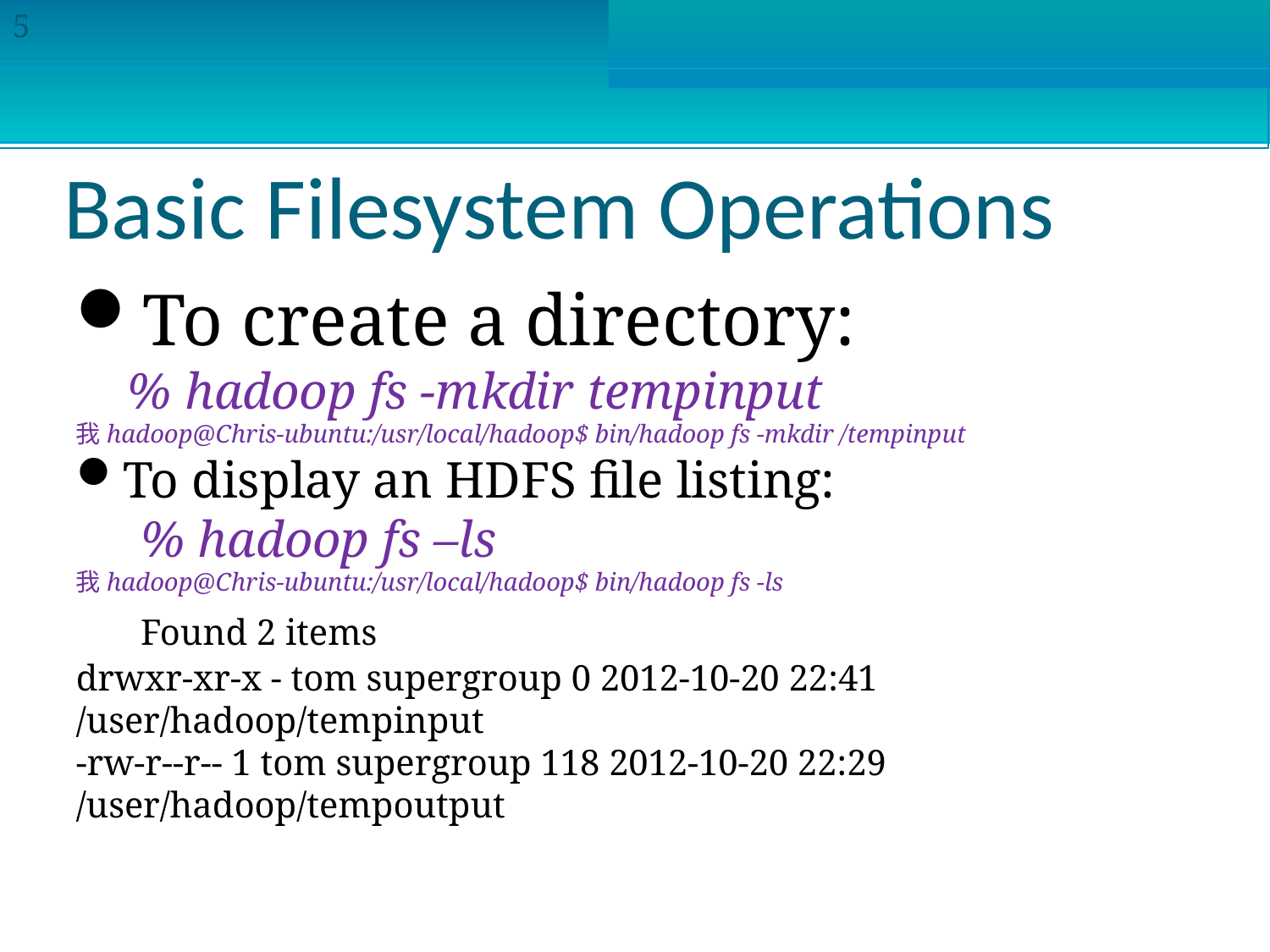

5
Basic Filesystem Operations
To create a directory:
    % hadoop fs -mkdir tempinput
我hadoop@Chris-ubuntu:/usr/local/hadoop$ bin/hadoop fs -mkdir /tempinput
To display an HDFS file listing:
     % hadoop fs –ls
我hadoop@Chris-ubuntu:/usr/local/hadoop$ bin/hadoop fs -ls
     Found 2 items
drwxr-xr-x - tom supergroup 0 2012-10-20 22:41 /user/hadoop/tempinput
-rw-r--r-- 1 tom supergroup 118 2012-10-20 22:29 /user/hadoop/tempoutput